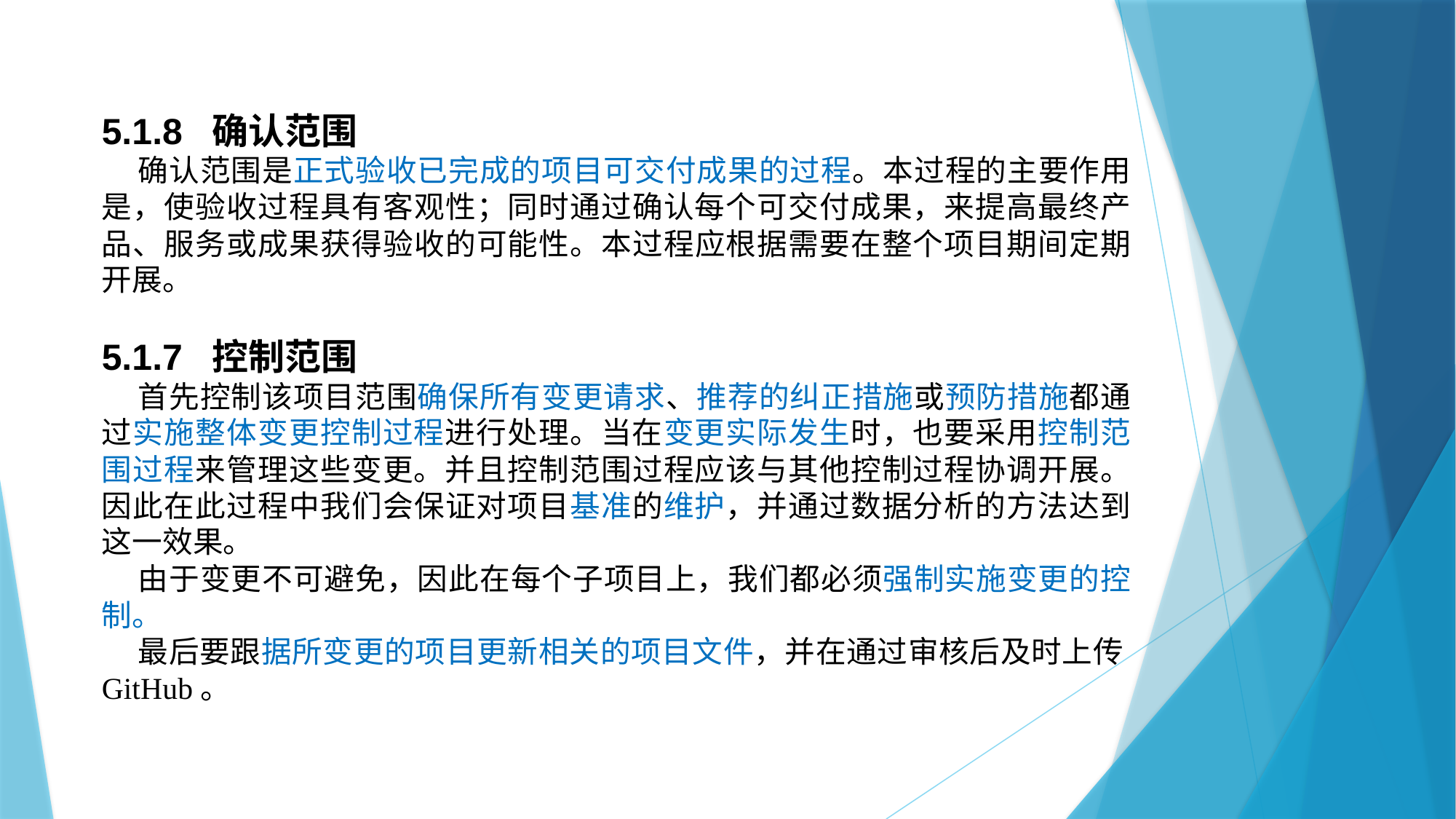

5.1.8  确认范围
确认范围是正式验收已完成的项目可交付成果的过程。本过程的主要作用是，使验收过程具有客观性；同时通过确认每个可交付成果，来提高最终产品、服务或成果获得验收的可能性。本过程应根据需要在整个项目期间定期开展。

5.1.7  控制范围
首先控制该项目范围确保所有变更请求、推荐的纠正措施或预防措施都通过实施整体变更控制过程进行处理。当在变更实际发生时，也要采用控制范围过程来管理这些变更。并且控制范围过程应该与其他控制过程协调开展。因此在此过程中我们会保证对项目基准的维护，并通过数据分析的方法达到这一效果。
由于变更不可避免，因此在每个子项目上，我们都必须强制实施变更的控制。
最后要跟据所变更的项目更新相关的项目文件，并在通过审核后及时上传GitHub。